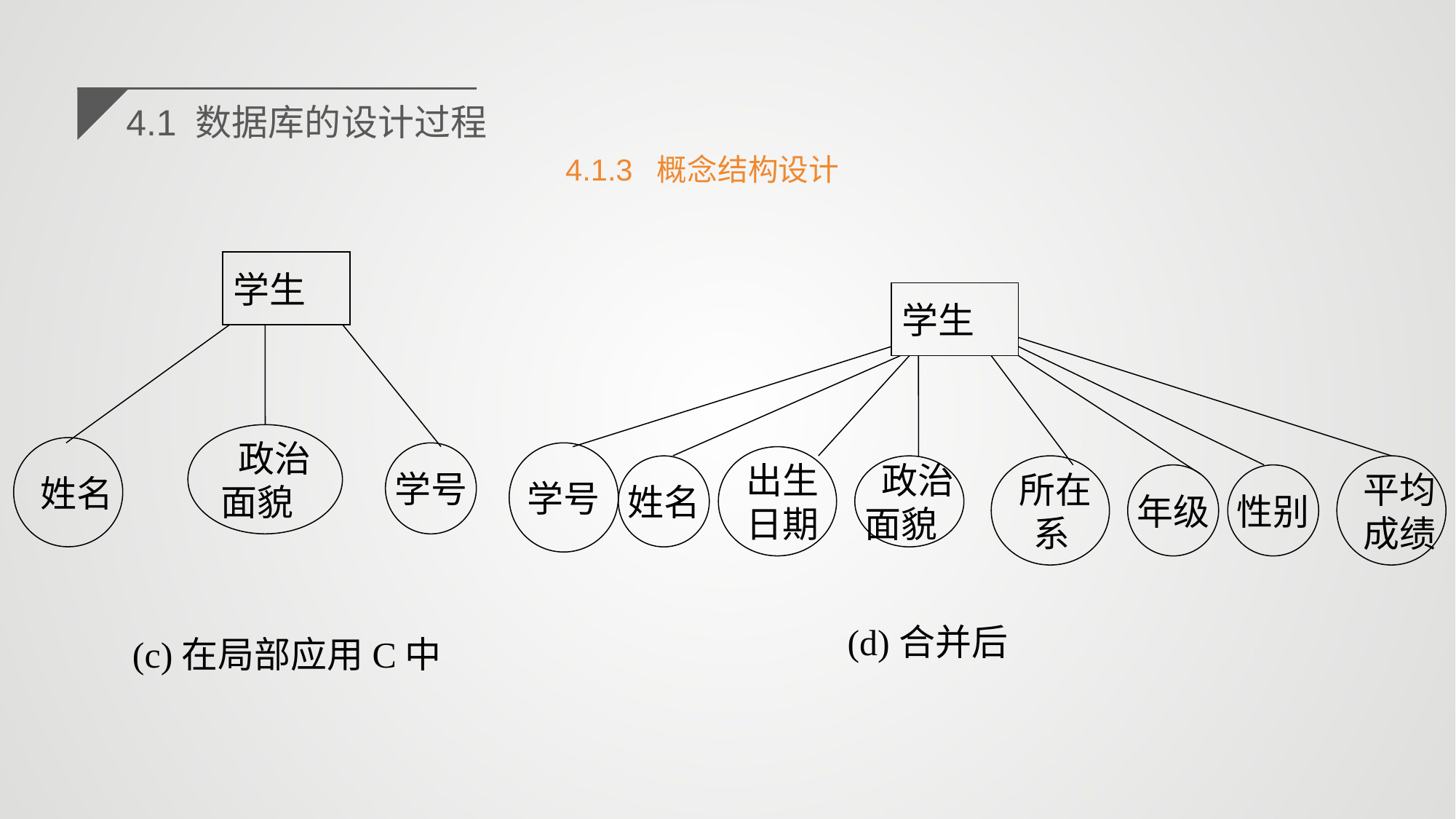

4.1 数据库的设计过程

4.1.3  概念结构设计
学生
学生

 政治
面貌
 姓名
学号
学号
出生
日期
姓名
 政治
面貌
所在
系
平均
成绩
年级
性别
(d)合并后
(c)在局部应用C中